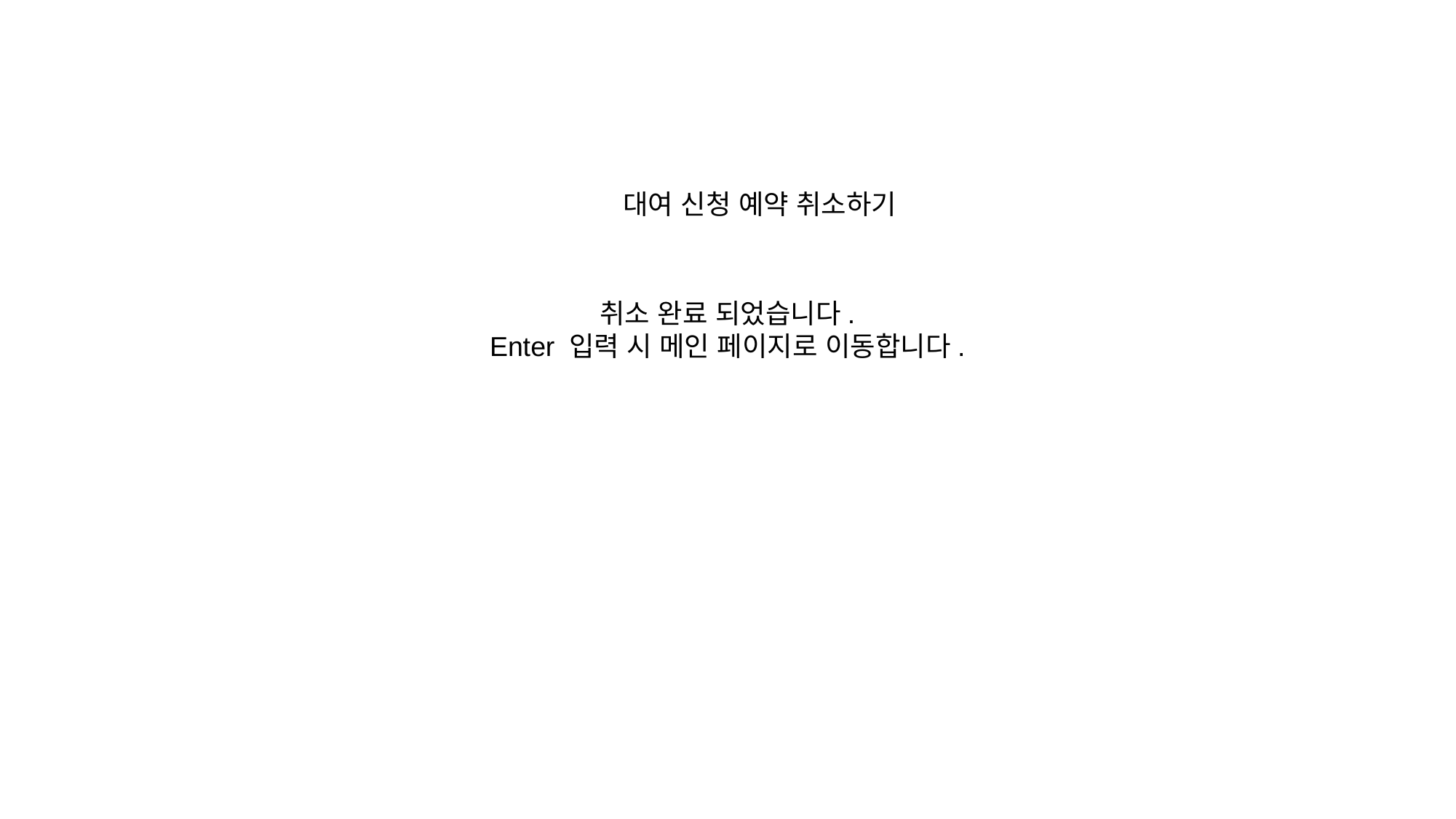

대여 신청 예약 취소하기
취소 완료 되었습니다.
Enter 입력 시 메인 페이지로 이동합니다.